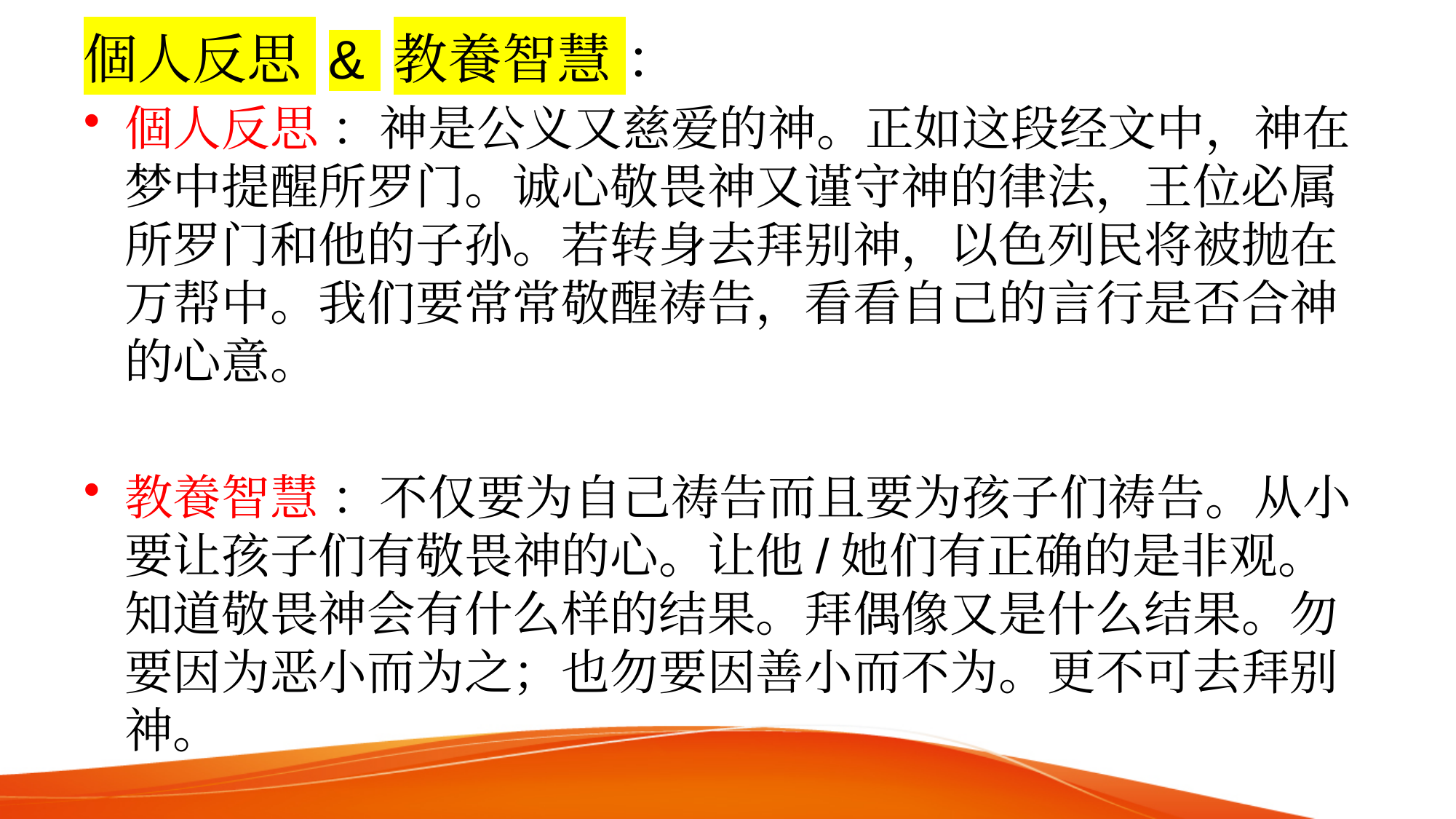

# 個人反思 & 教養智慧 ：
個人反思 ：神是公义又慈爱的神。正如这段经文中，神在梦中提醒所罗门。诚心敬畏神又谨守神的律法，王位必属所罗门和他的子孙。若转身去拜别神，以色列民将被抛在万帮中。我们要常常敬醒祷告，看看自己的言行是否合神的心意。

教養智慧 ：不仅要为自己祷告而且要为孩子们祷告。从小要让孩子们有敬畏神的心。让他/她们有正确的是非观。知道敬畏神会有什么样的结果。拜偶像又是什么结果。勿要因为恶小而为之；也勿要因善小而不为。更不可去拜别神。